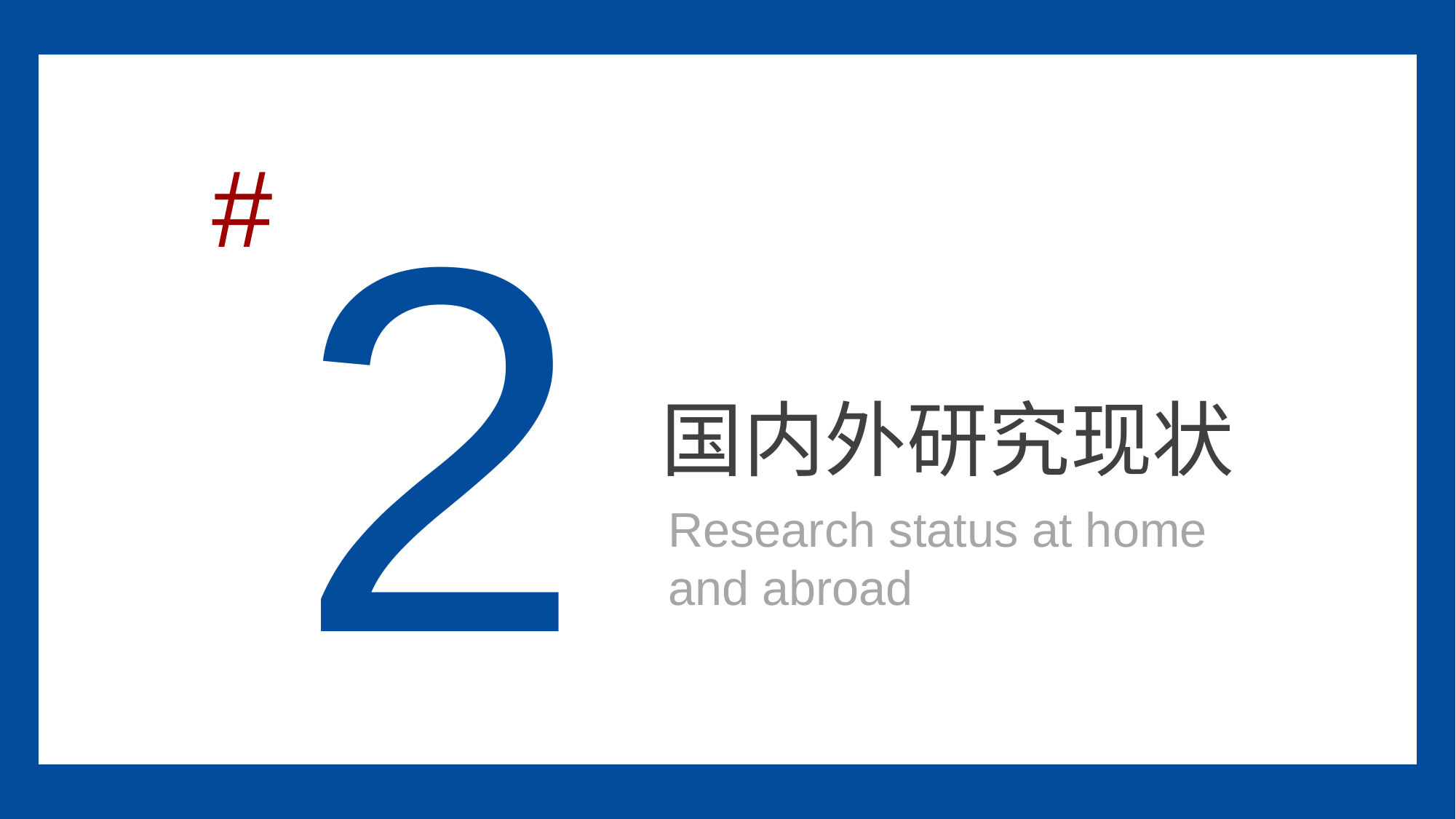

2
#
国内外研究现状
Research status at home
and abroad